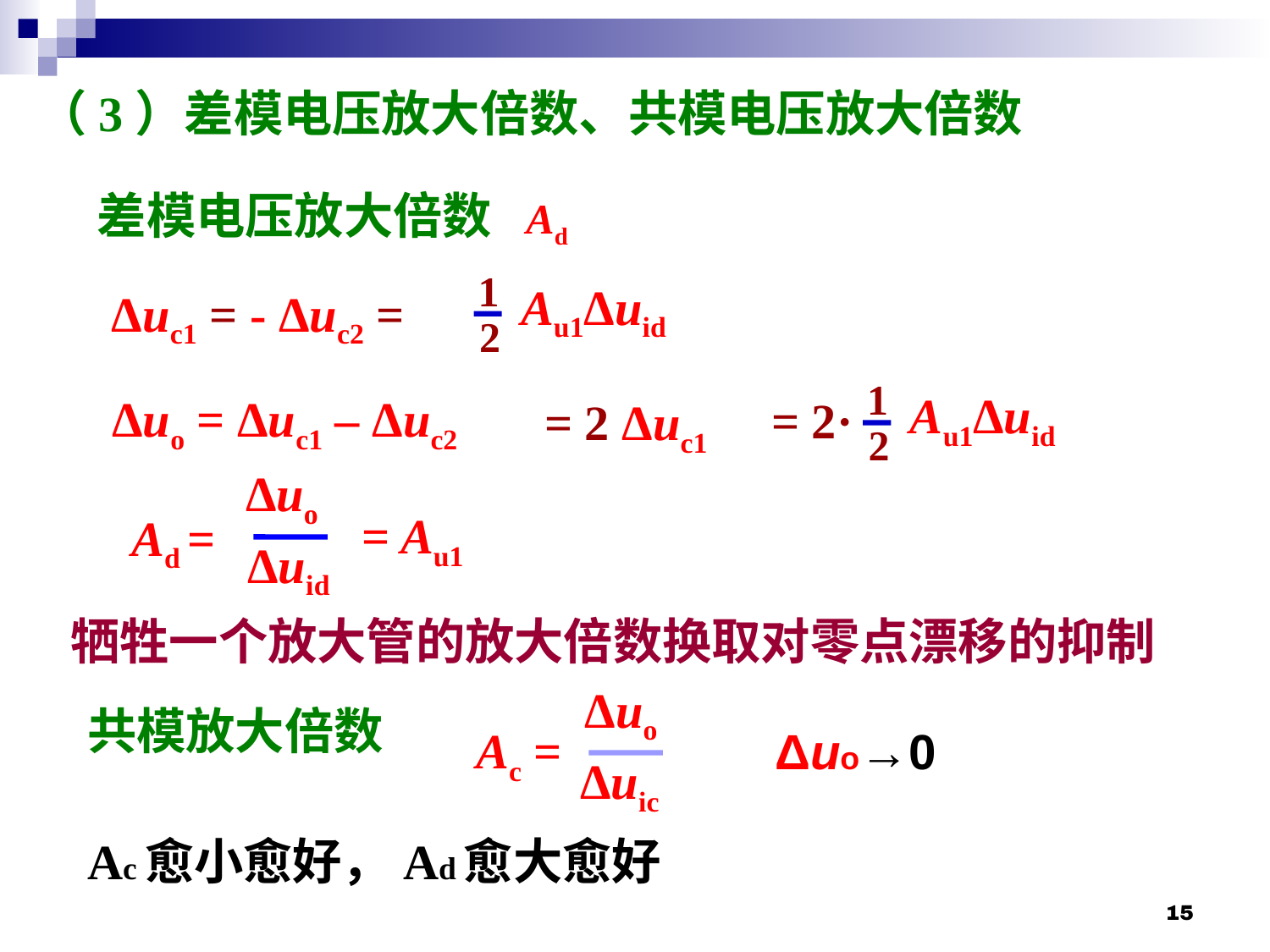

（3）差模电压放大倍数、共模电压放大倍数
差模电压放大倍数  Ad
1
2

Au1Δuid
Δuc1 = - Δuc2 =
1
2

Au1Δuid
Δuo = Δuc1 – Δuc2
= 2·
= 2 Δuc1
Δuo
= Au1
Ad =
Δuid

牺牲一个放大管的放大倍数换取对零点漂移的抑制
Δuo
Ac =
Δuic

共模放大倍数
Δuo→0
Ac愈小愈好，Ad愈大愈好
15